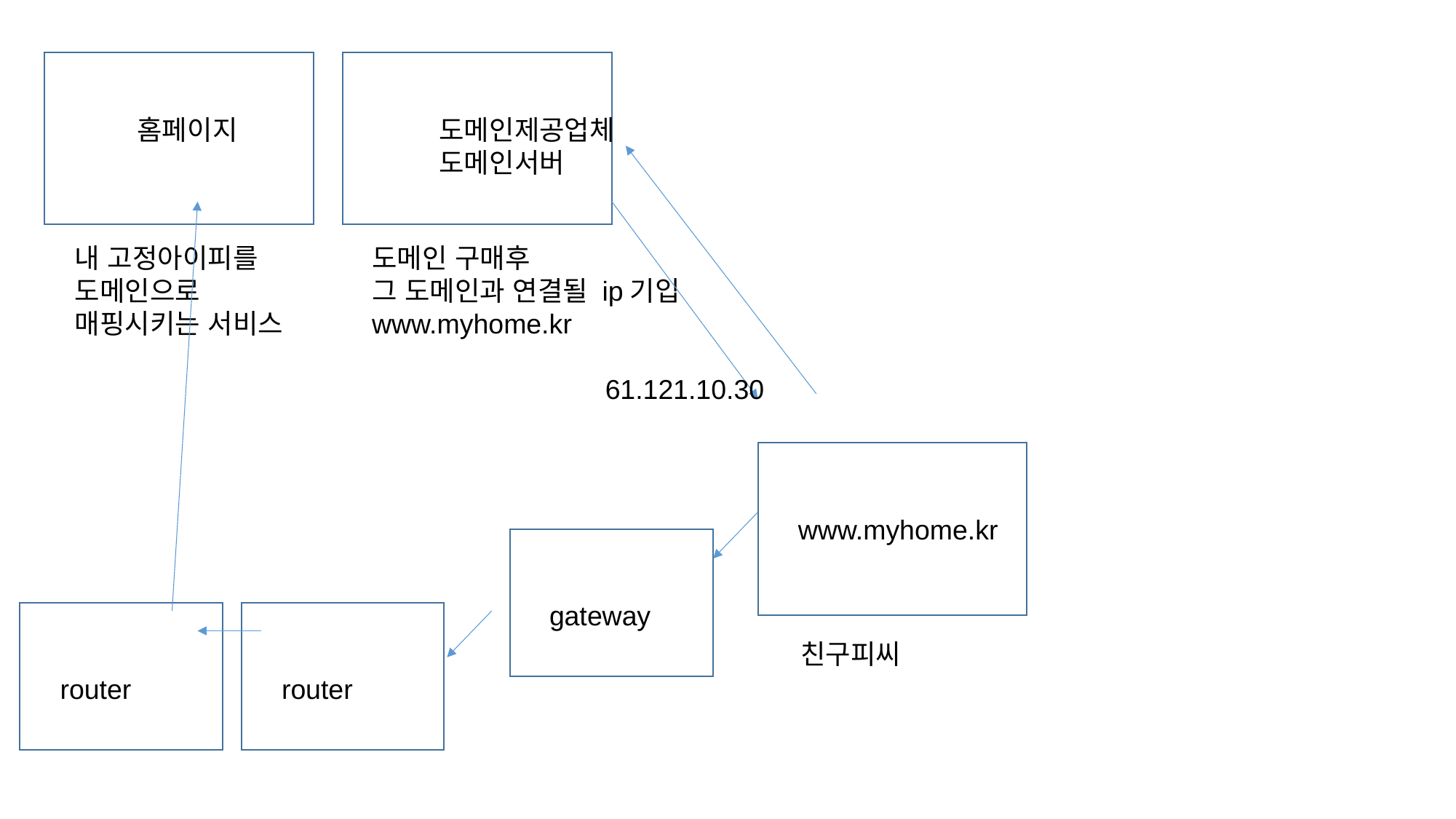

홈페이지
도메인제공업체
도메인서버
내 고정아이피를
도메인으로
매핑시키는 서비스
도메인 구매후
그 도메인과 연결될 ip기입
www.myhome.kr
61.121.10.30

www.myhome.kr

gateway

친구피씨
router
router